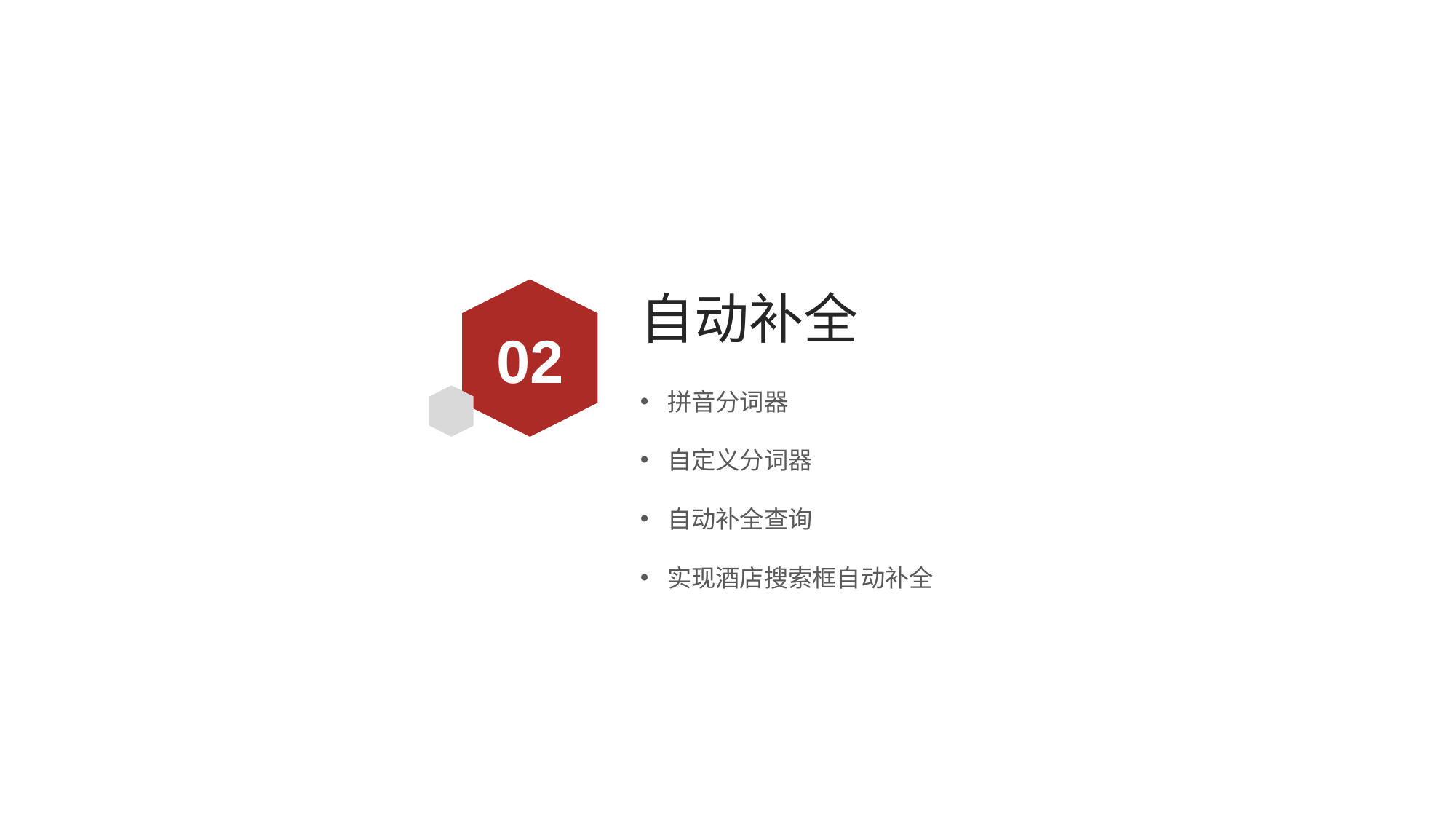

# 自动补全
02
拼音分词器
自定义分词器
自动补全查询
实现酒店搜索框自动补全